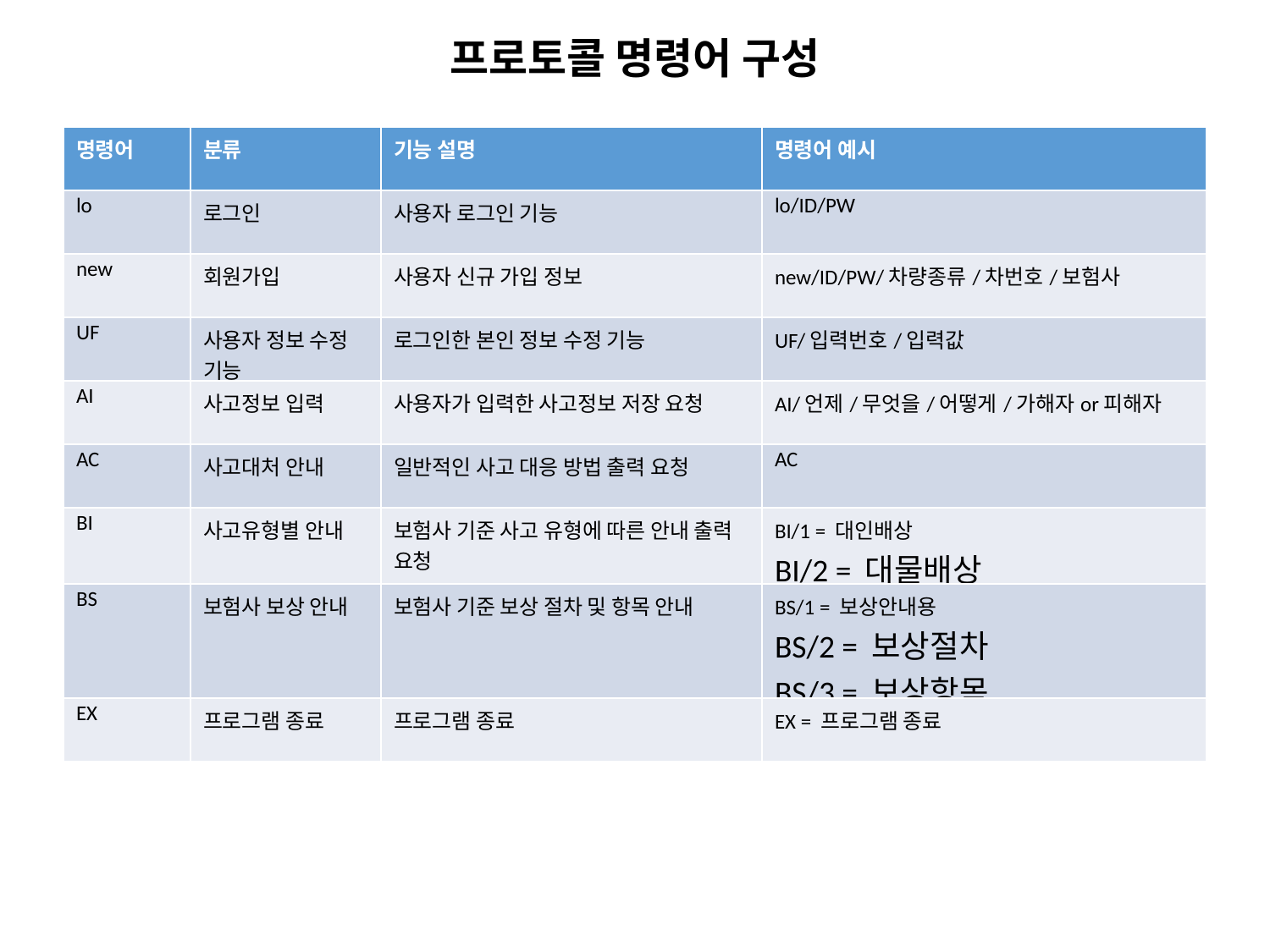

프로토콜 명령어 구성
#
| 명령어 | 분류 | 기능 설명 | 명령어 예시 |
| --- | --- | --- | --- |
| lo | 로그인 | 사용자 로그인 기능 | lo/ID/PW |
| new | 회원가입 | 사용자 신규 가입 정보 | new/ID/PW/차량종류/차번호/보험사 |
| UF | 사용자 정보 수정 기능 | 로그인한 본인 정보 수정 기능 | UF/입력번호/입력값 |
| AI | 사고정보 입력 | 사용자가 입력한 사고정보 저장 요청 | AI/언제/무엇을/어떻게/가해자or피해자 |
| AC | 사고대처 안내 | 일반적인 사고 대응 방법 출력 요청 | AC |
| BI | 사고유형별 안내 | 보험사 기준 사고 유형에 따른 안내 출력 요청 | BI/1 = 대인배상 BI/2 = 대물배상 |
| BS | 보험사 보상 안내 | 보험사 기준 보상 절차 및 항목 안내 | BS/1 = 보상안내용 BS/2 = 보상절차 BS/3 = 보상항목 |
| EX | 프로그램 종료 | 프로그램 종료 | EX = 프로그램 종료 |